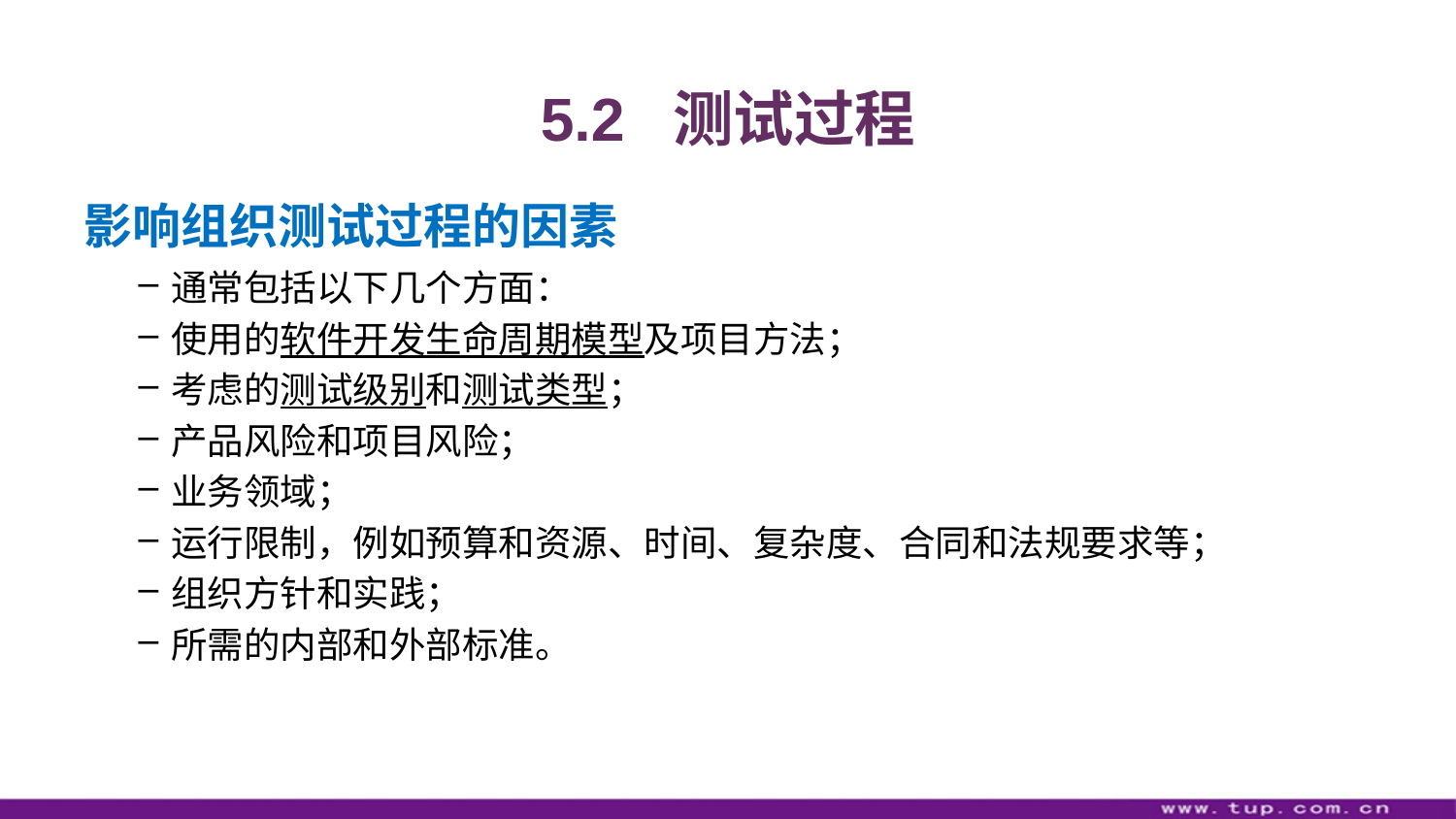

# 5.2  测试过程
影响组织测试过程的因素
通常包括以下几个方面：
使用的软件开发生命周期模型及项目方法；
考虑的测试级别和测试类型；
产品风险和项目风险；
业务领域；
运行限制，例如预算和资源、时间、复杂度、合同和法规要求等；
组织方针和实践；
所需的内部和外部标准。